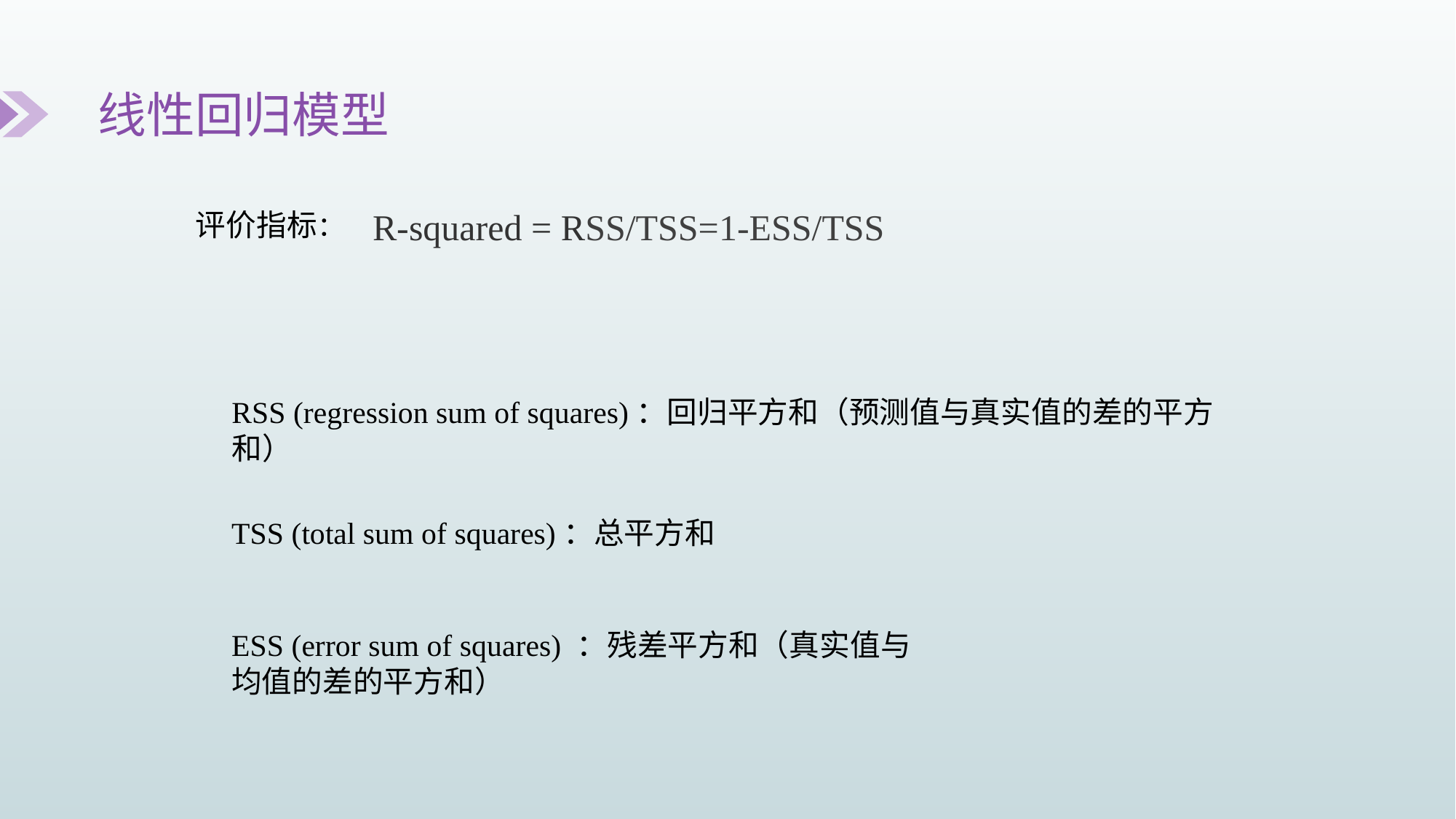

线性回归模型

R-squared = RSS/TSS=1-ESS/TSS
评价指标：

RSS (regression sum of squares)：回归平方和（预测值与真实值的差的平方和）
TSS (total sum of squares)：总平方和
ESS (error sum of squares) ：残差平方和（真实值与均值的差的平方和）